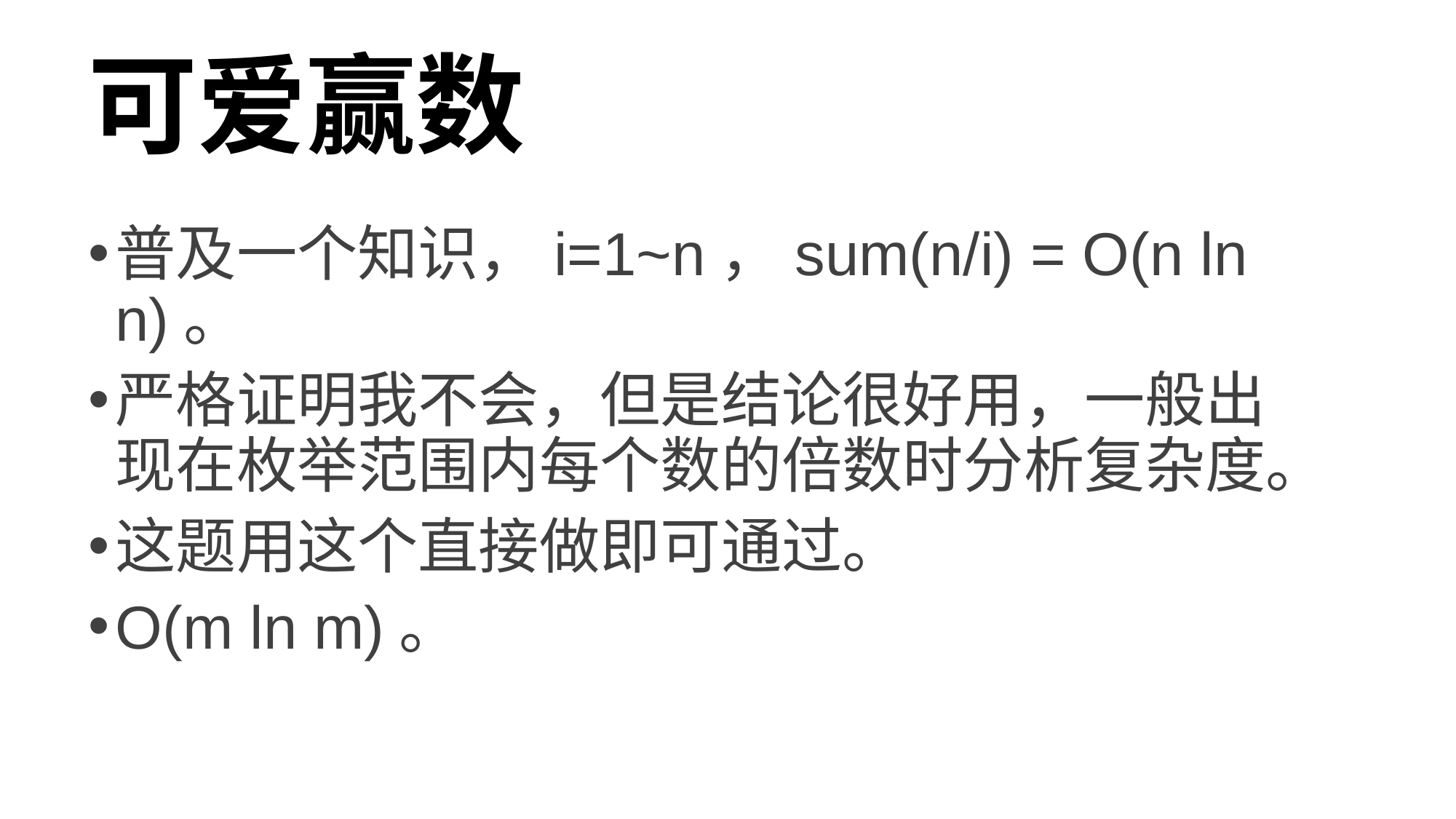

# 可爱赢数
普及一个知识，i=1~n，sum(n/i) = O(n ln n)。
严格证明我不会，但是结论很好用，一般出现在枚举范围内每个数的倍数时分析复杂度。
这题用这个直接做即可通过。
O(m ln m)。